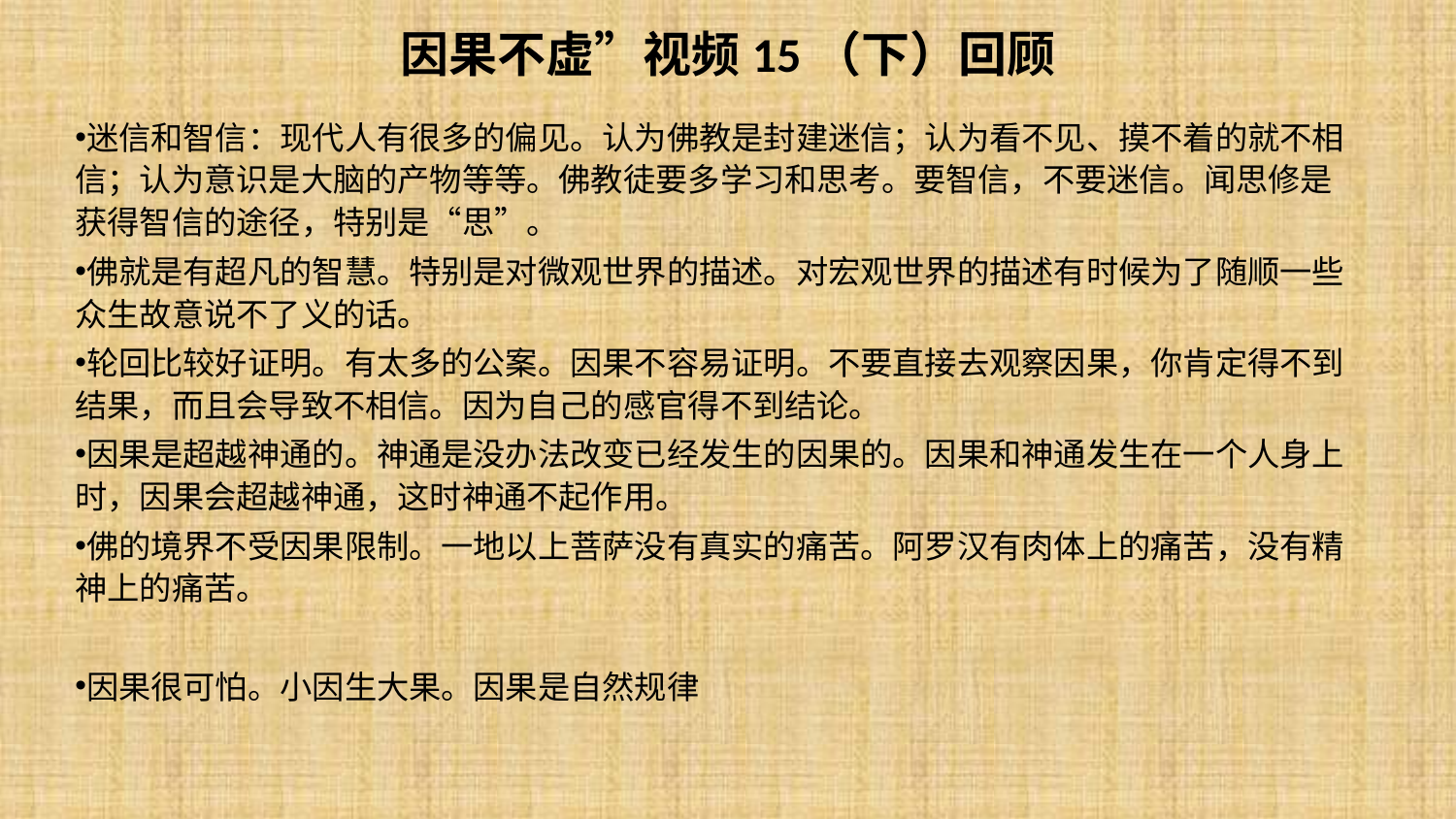

# 因果不虚”视频15（下）回顾
迷信和智信：现代人有很多的偏见。认为佛教是封建迷信；认为看不见、摸不着的就不相信；认为意识是大脑的产物等等。佛教徒要多学习和思考。要智信，不要迷信。闻思修是获得智信的途径，特别是“思”。
佛就是有超凡的智慧。特别是对微观世界的描述。对宏观世界的描述有时候为了随顺一些众生故意说不了义的话。
轮回比较好证明。有太多的公案。因果不容易证明。不要直接去观察因果，你肯定得不到结果，而且会导致不相信。因为自己的感官得不到结论。
因果是超越神通的。神通是没办法改变已经发生的因果的。因果和神通发生在一个人身上时，因果会超越神通，这时神通不起作用。
佛的境界不受因果限制。一地以上菩萨没有真实的痛苦。阿罗汉有肉体上的痛苦，没有精神上的痛苦。

因果很可怕。小因生大果。因果是自然规律